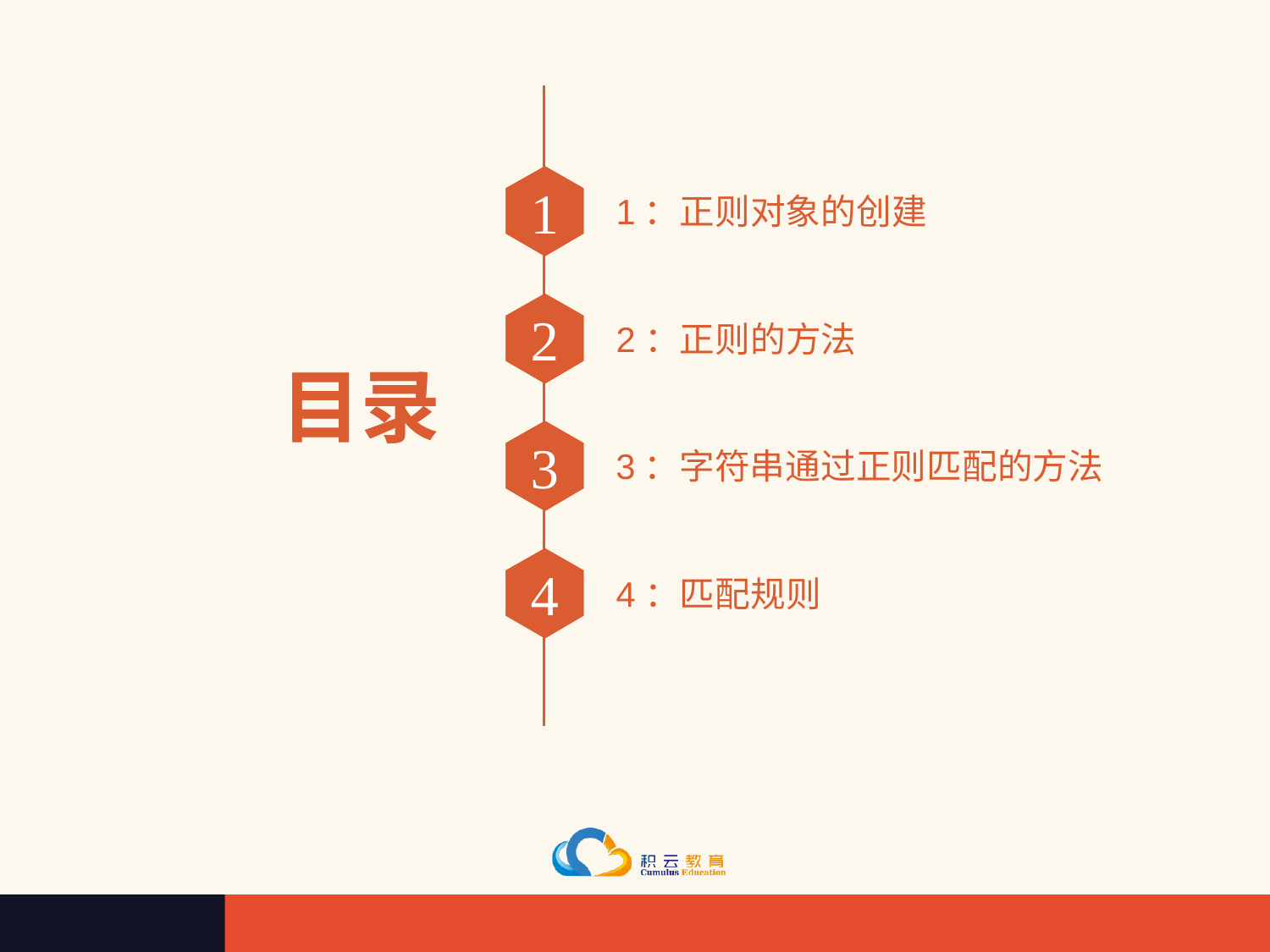

1
1：正则对象的创建

2
2：正则的方法
目录

3
3：字符串通过正则匹配的方法

4
4：匹配规则